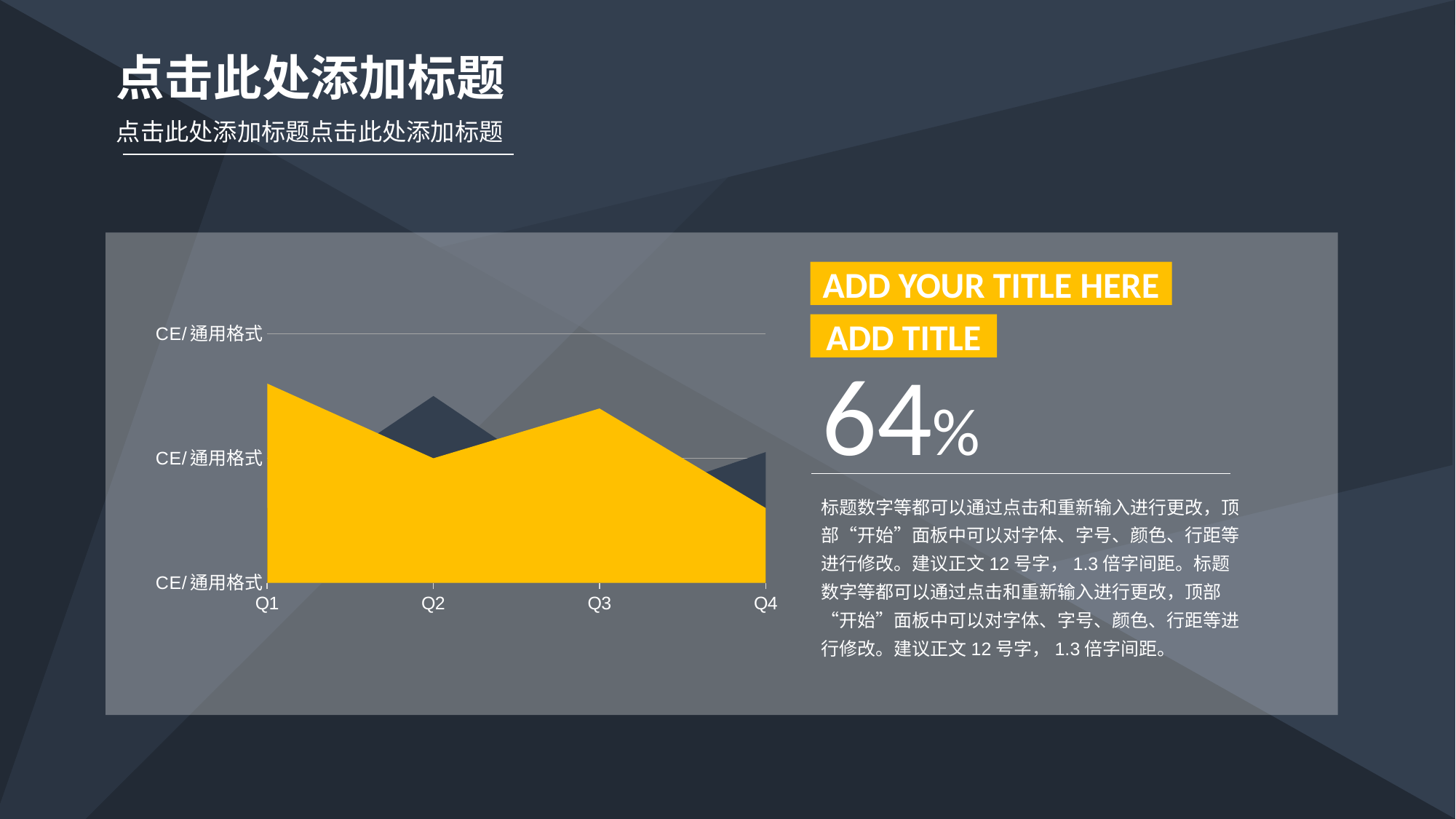

点击此处添加标题
点击此处添加标题点击此处添加标题

ADD YOUR TITLE HERE
ADD TITLE

### Chart

| Category | WORD A | WORD B |
|---|---|---|
| Q1 | 32.0 | 12.0 |
| Q2 | 20.0 | 30.0 |
| Q3 | 28.0 | 12.0 |
| Q4 | 12.0 | 21.0 |
64%
标题数字等都可以通过点击和重新输入进行更改，顶部“开始”面板中可以对字体、字号、颜色、行距等进行修改。建议正文12号字，1.3倍字间距。标题数字等都可以通过点击和重新输入进行更改，顶部“开始”面板中可以对字体、字号、颜色、行距等进行修改。建议正文12号字，1.3倍字间距。